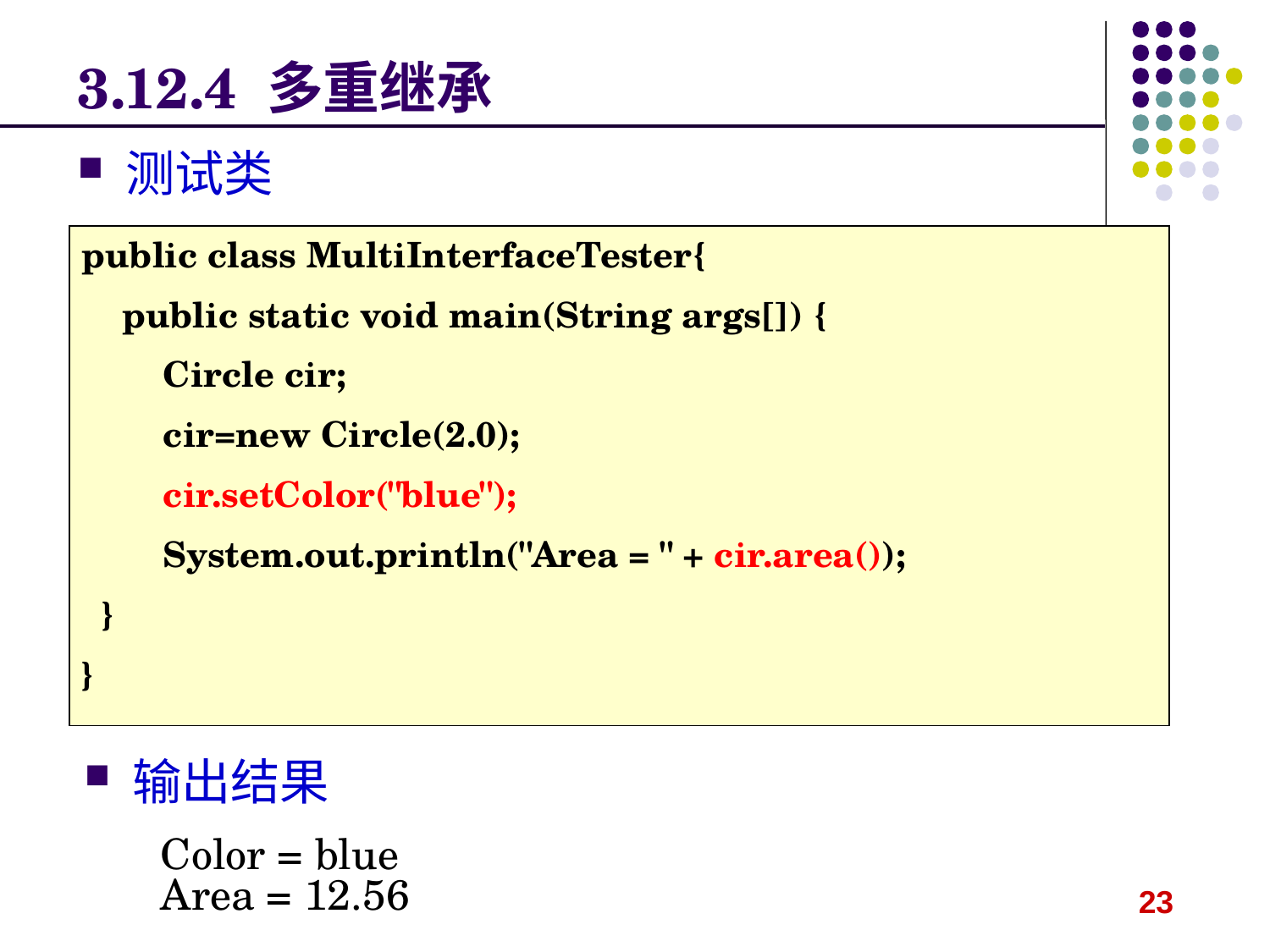

# 3.12.4 多重继承
测试类

public class MultiInterfaceTester{
    public static void main(String args[]) {
        Circle cir;
        cir=new Circle(2.0);
        cir.setColor("blue");
        System.out.println("Area = " + cir.area());
  }
}
输出结果
Color = blue
Area = 12.56